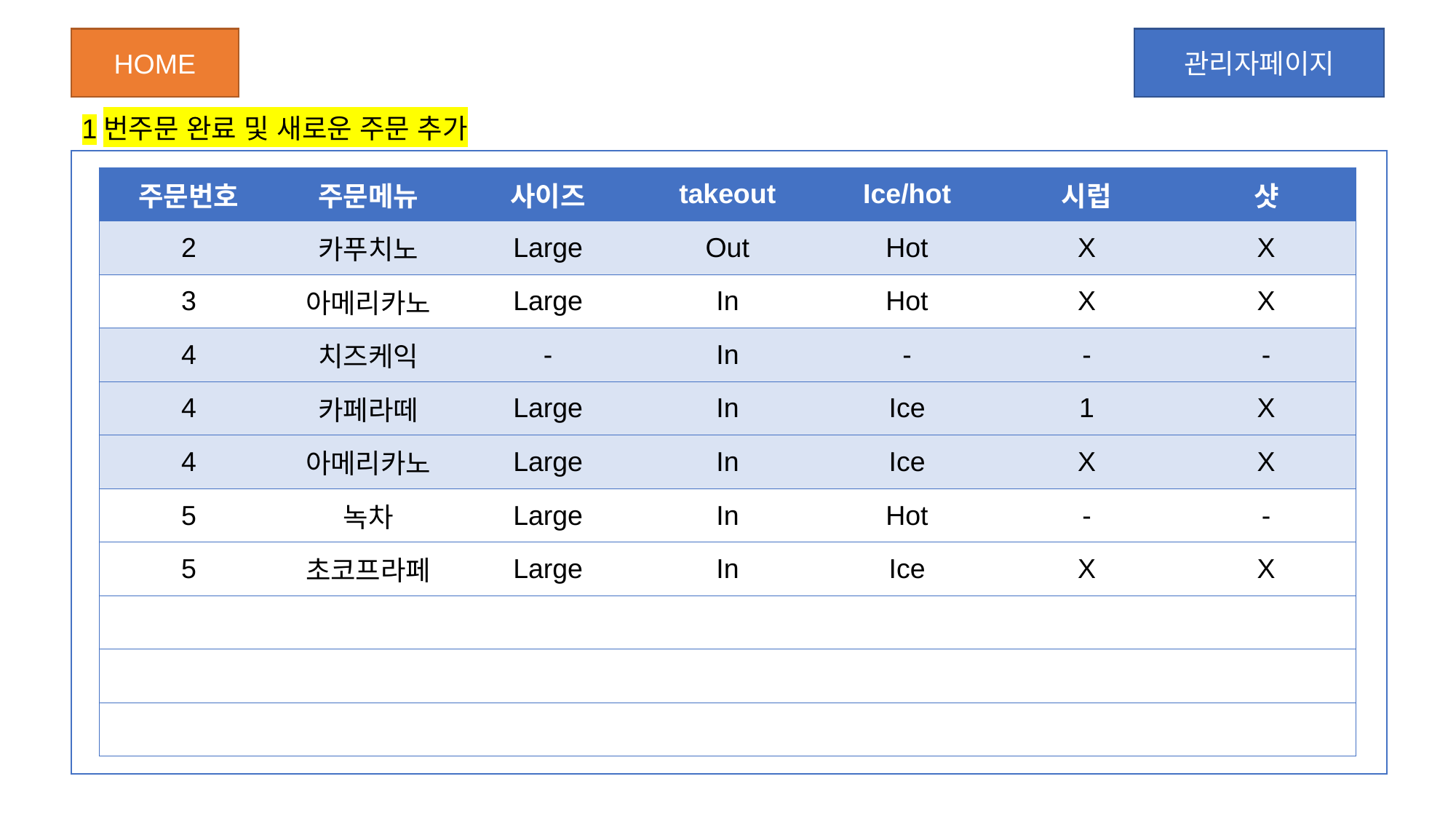

HOME
관리자페이지
1번주문 완료 및 새로운 주문 추가

| 주문번호 | 주문메뉴 | 사이즈 | takeout | Ice/hot | 시럽 | 샷 |
| --- | --- | --- | --- | --- | --- | --- |
| 2 | 카푸치노 | Large | Out | Hot | X | X |
| 3 | 아메리카노 | Large | In | Hot | X | X |
| 4 | 치즈케익 | - | In | - | - | - |
| 4 | 카페라떼 | Large | In | Ice | 1 | X |
| 4 | 아메리카노 | Large | In | Ice | X | X |
| 5 | 녹차 | Large | In | Hot | - | - |
| 5 | 초코프라페 | Large | In | Ice | X | X |
|  |  |  |  |  |  |  |
|  |  |  |  |  |  |  |
|  |  |  |  |  |  |  |